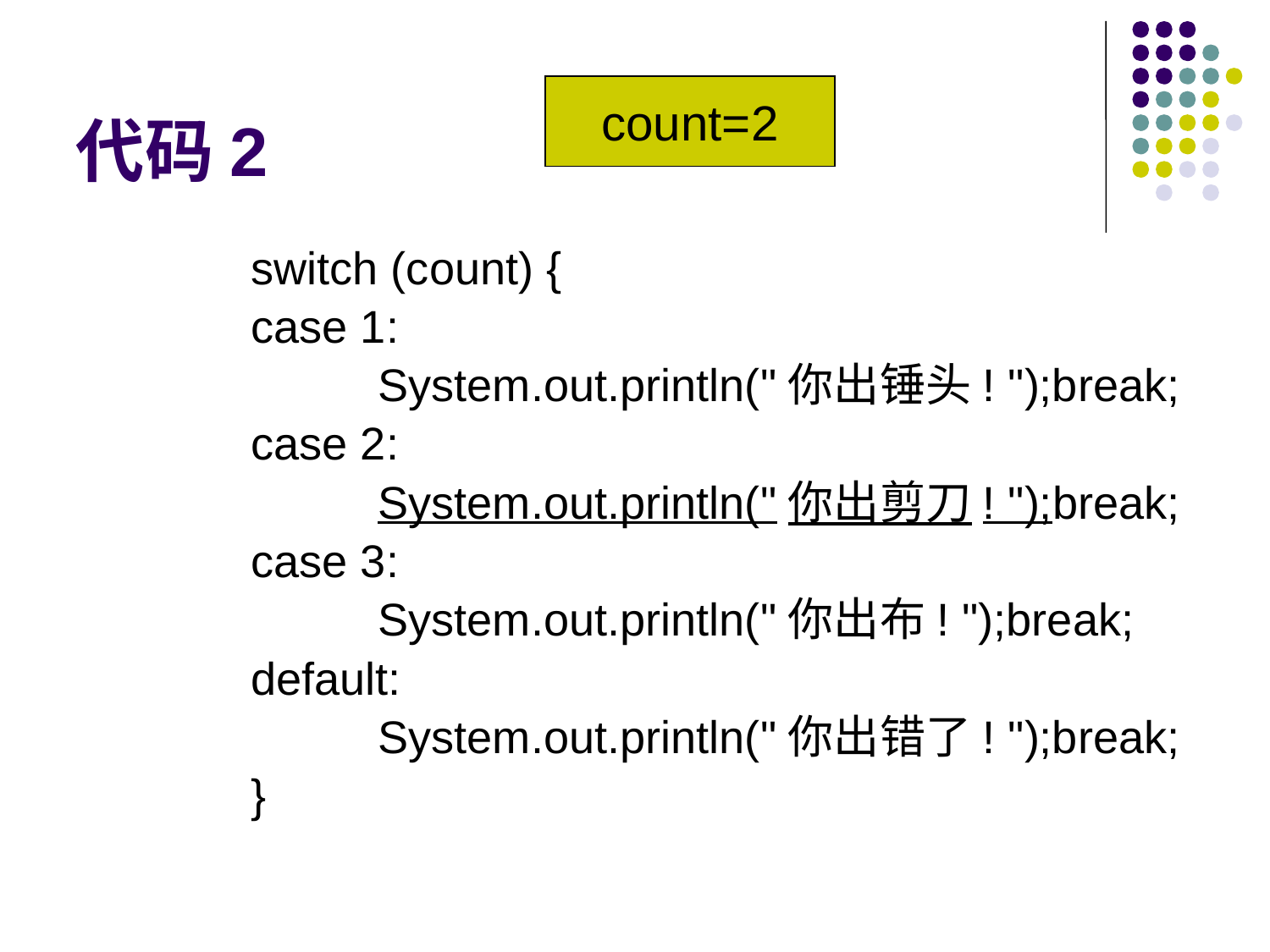

# 代码2
count=2
		switch (count) {
		case 1:
			System.out.println("你出锤头! ");break;
		case 2:
			System.out.println("你出剪刀! ");break;
		case 3:
			System.out.println("你出布! ");break;
		default:
			System.out.println("你出错了! ");break;
		}
19